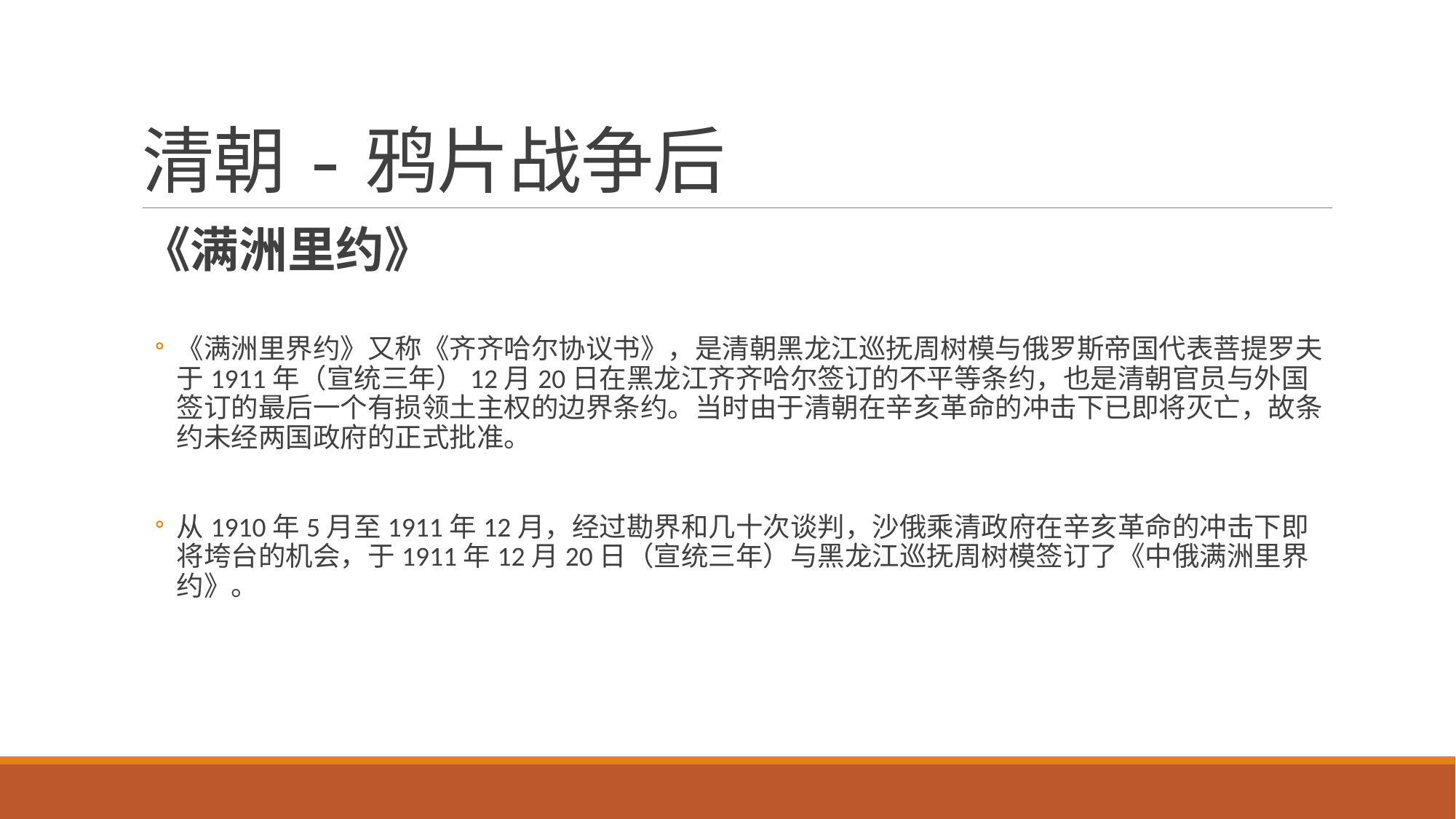

# 清朝-鸦片战争后
《满洲里约》

《满洲里界约》又称《齐齐哈尔协议书》，是清朝黑龙江巡抚周树模与俄罗斯帝国代表菩提罗夫于1911年（宣统三年）12月20日在黑龙江齐齐哈尔签订的不平等条约，也是清朝官员与外国签订的最后一个有损领土主权的边界条约。当时由于清朝在辛亥革命的冲击下已即将灭亡，故条约未经两国政府的正式批准。

从1910年5月至1911年12月，经过勘界和几十次谈判，沙俄乘清政府在辛亥革命的冲击下即将垮台的机会，于1911年12月20日（宣统三年）与黑龙江巡抚周树模签订了《中俄满洲里界约》。